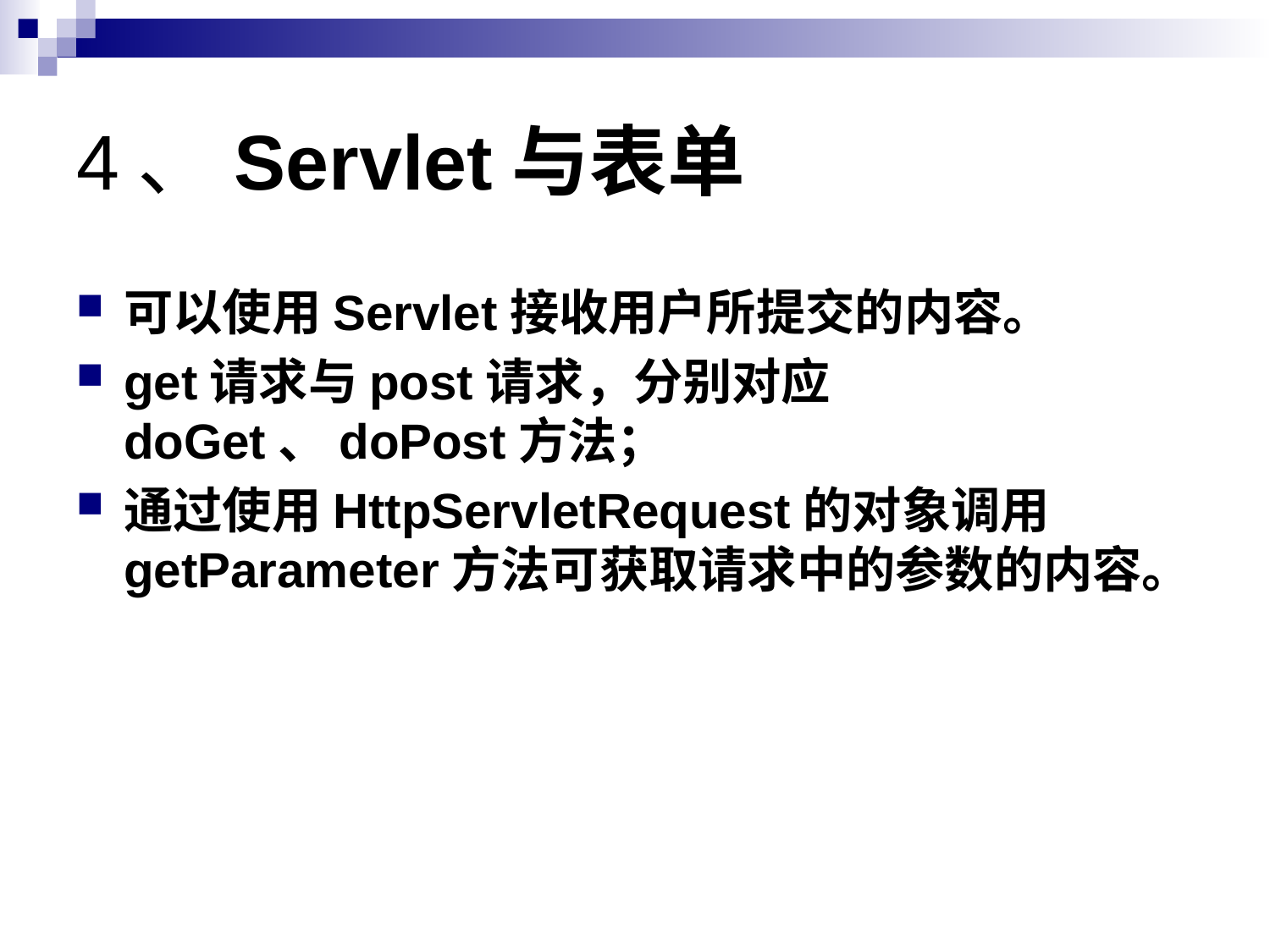

# 4、Servlet与表单
可以使用Servlet接收用户所提交的内容。
get请求与post请求，分别对应doGet、doPost方法；
通过使用HttpServletRequest的对象调用getParameter方法可获取请求中的参数的内容。
15